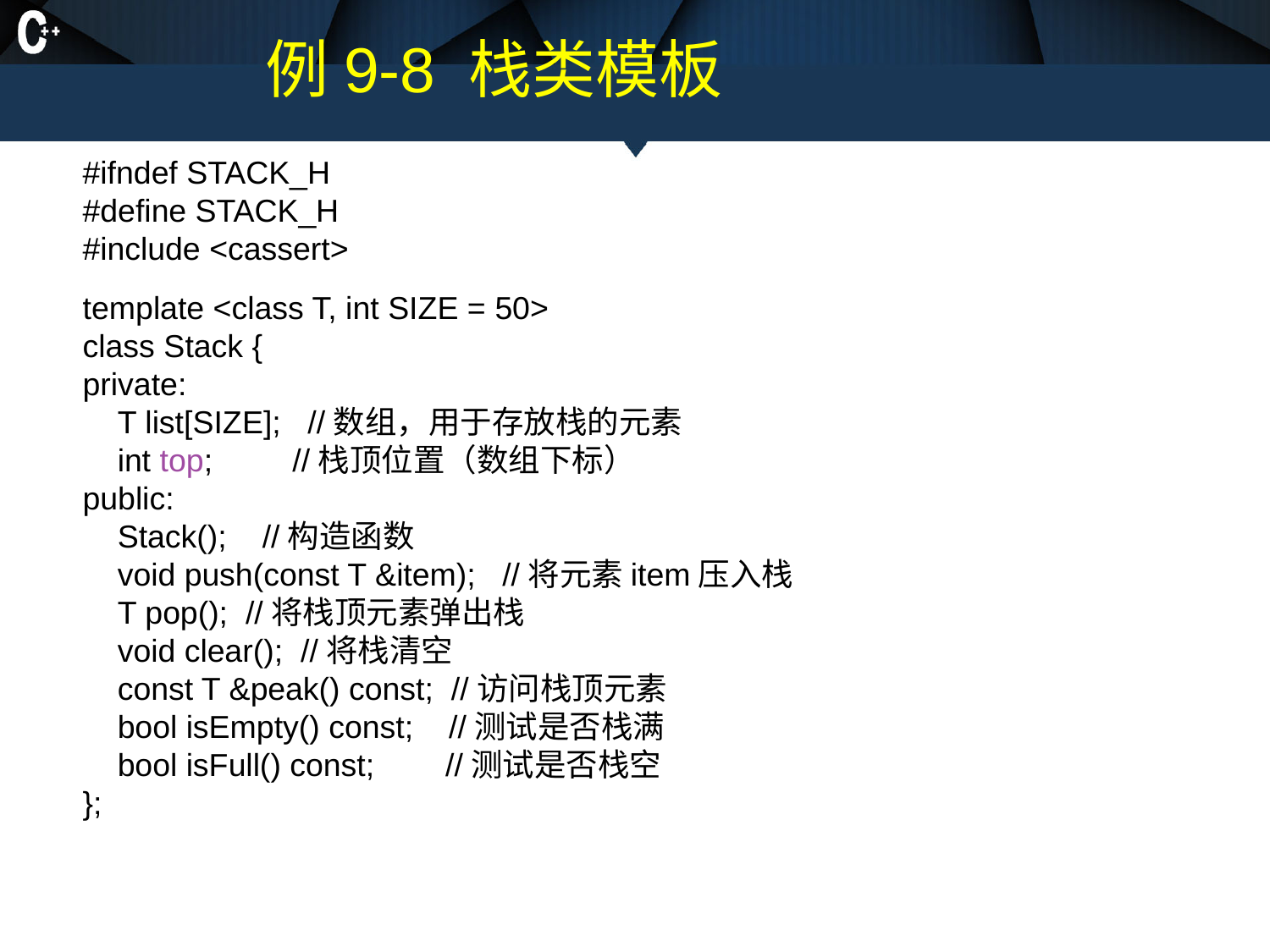

# 例9-8 栈类模板
#ifndef STACK_H
#define STACK_H
#include <cassert>

template <class T, int SIZE = 50>
class Stack {
private:
	T list[SIZE];   //数组，用于存放栈的元素
	int top;         //栈顶位置（数组下标）
public:
	Stack();    //构造函数
	void push(const T &item);   //将元素item压入栈
	T pop();  //将栈顶元素弹出栈
	void clear();  //将栈清空
	const T &peak() const;  //访问栈顶元素
	bool isEmpty() const;    //测试是否栈满
	bool isFull() const;        //测试是否栈空
};